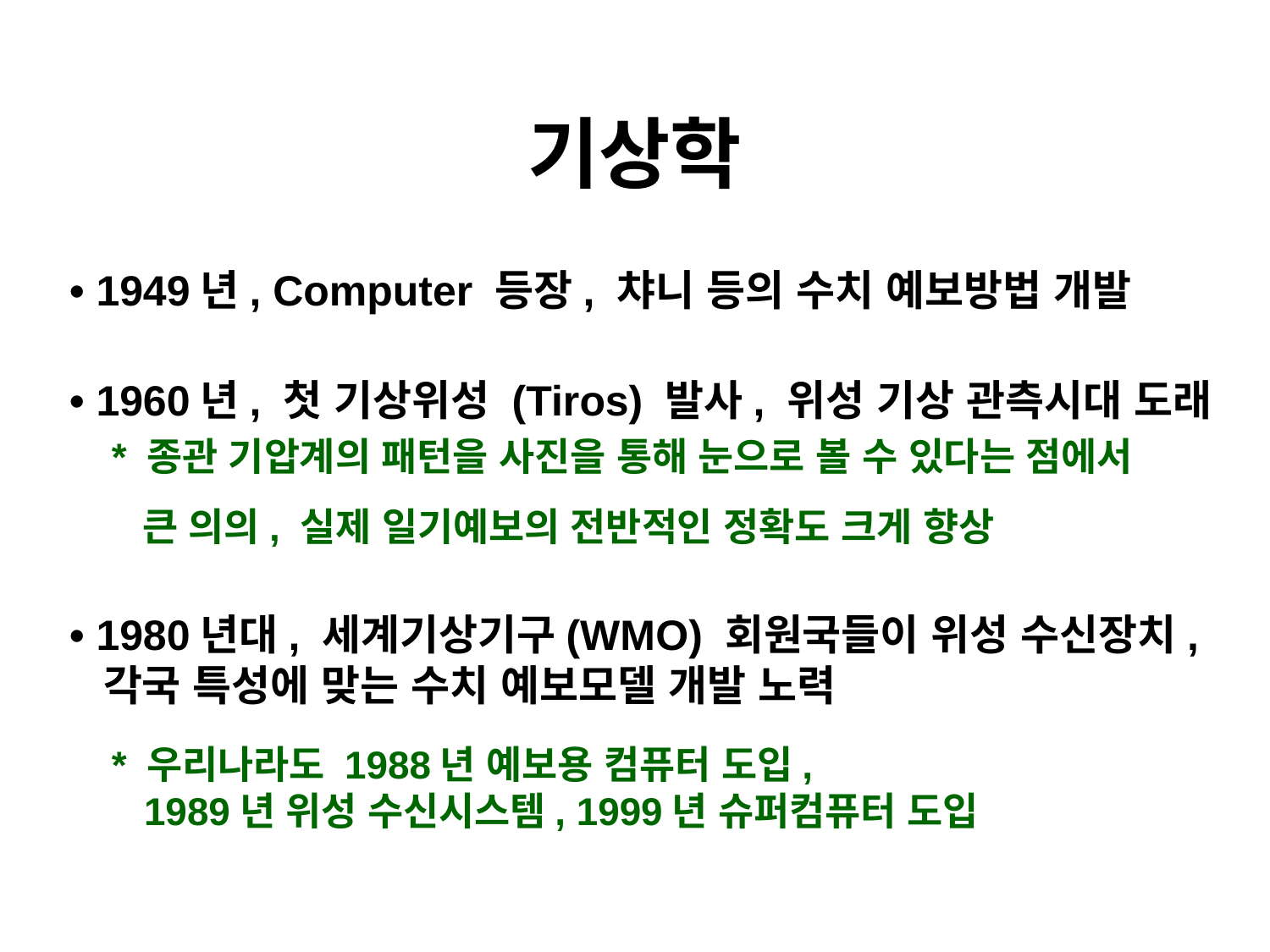

# 기상학
 • 1949년, Computer 등장, 챠니 등의 수치 예보방법 개발
 • 1960년, 첫 기상위성 (Tiros) 발사, 위성 기상 관측시대 도래
     * 종관 기압계의 패턴을 사진을 통해 눈으로 볼 수 있다는 점에서
       큰 의의, 실제 일기예보의 전반적인 정확도 크게 향상
 • 1980년대, 세계기상기구(WMO) 회원국들이 위성 수신장치,
   각국 특성에 맞는 수치 예보모델 개발 노력
     * 우리나라도 1988년 예보용 컴퓨터 도입,
        1989년 위성 수신시스템, 1999년 슈퍼컴퓨터 도입